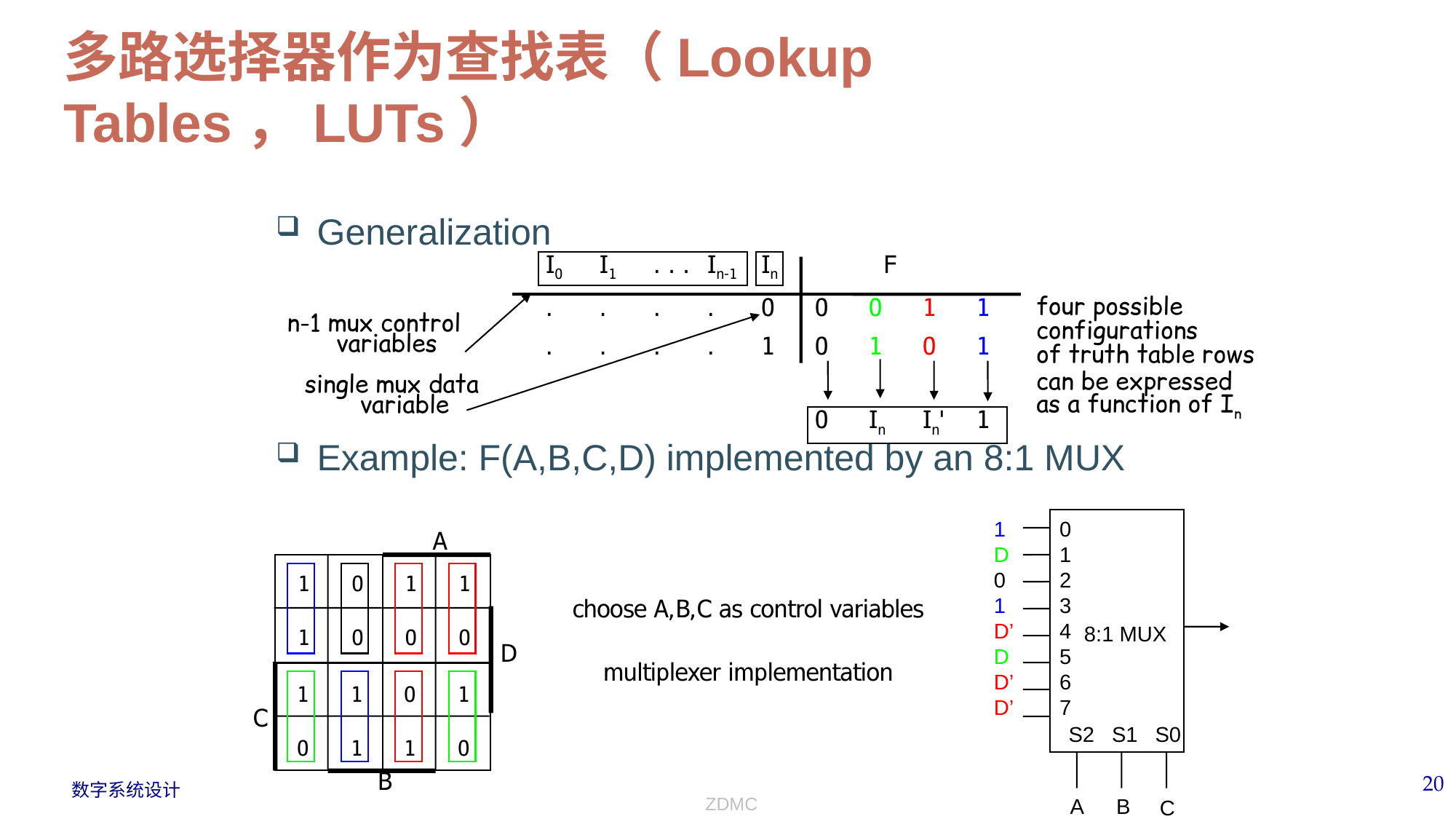

# 多路选择器作为查找表（Lookup Tables，LUTs）
Generalization
Example: F(A,B,C,D) implemented by an 8:1 MUX
I0	I1	. . .	In-1	In		  F
.	.	.	.	0	0	0	1	1
.	.	.	.	1	0	1	0	1
					0	In	In'	1

four possible
configurations
of truth table rows
can be expressed
as a function of In

n-1 mux control
variables
single mux data
variable

1
D
0
1
D’
D
D’
D’
0
1
2
3
4
5
6
7

8:1 MUX

S2
S1
S0

A
B
C
A

1	1
0	0
1	0
1	0

D

0	1
1	0
1	1
0	1
C

B

choose A,B,C as control variables
multiplexer implementation

ZDMC
20